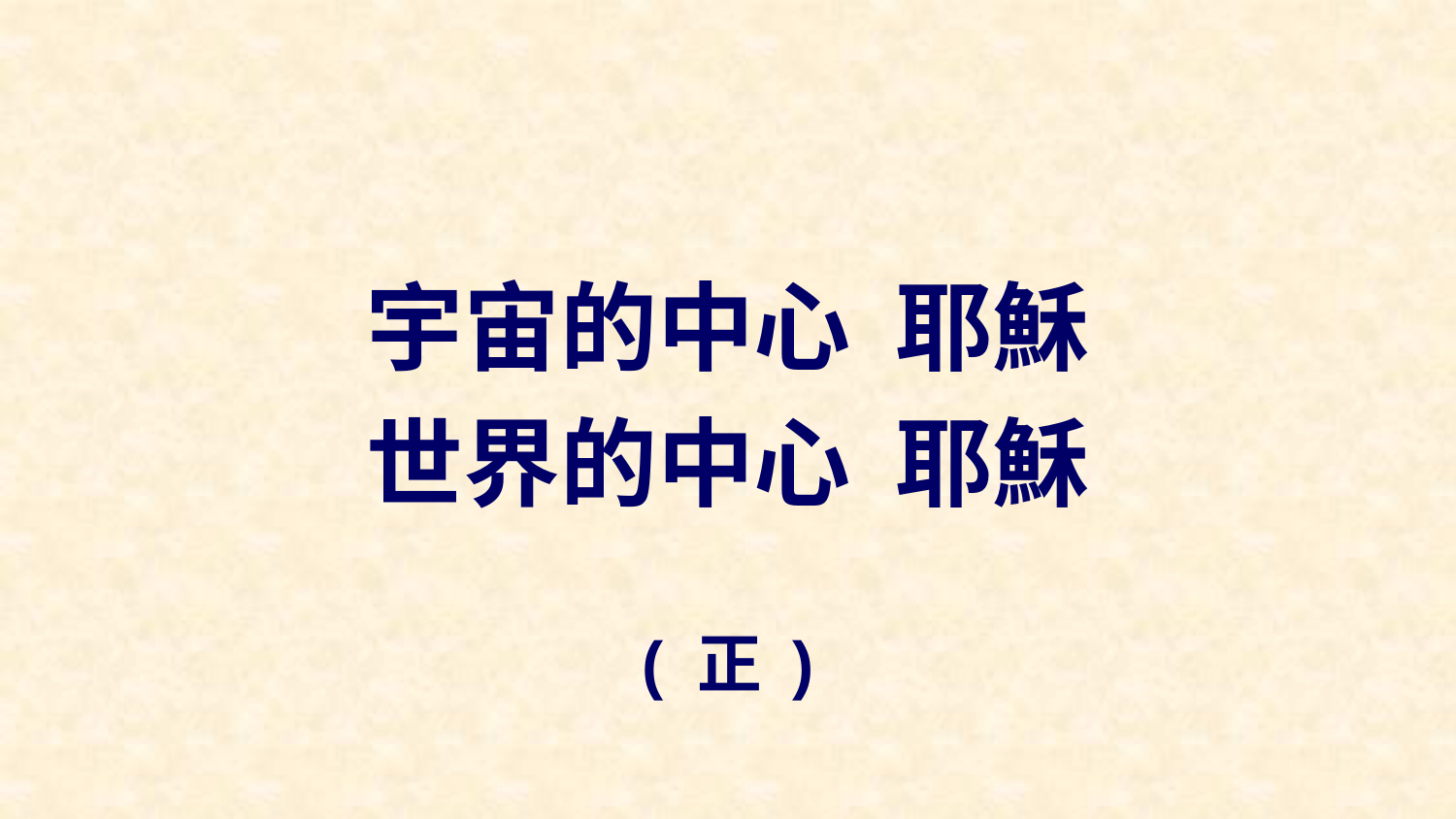

宇宙的中心  耶穌
世界的中心  耶穌
( 正 )